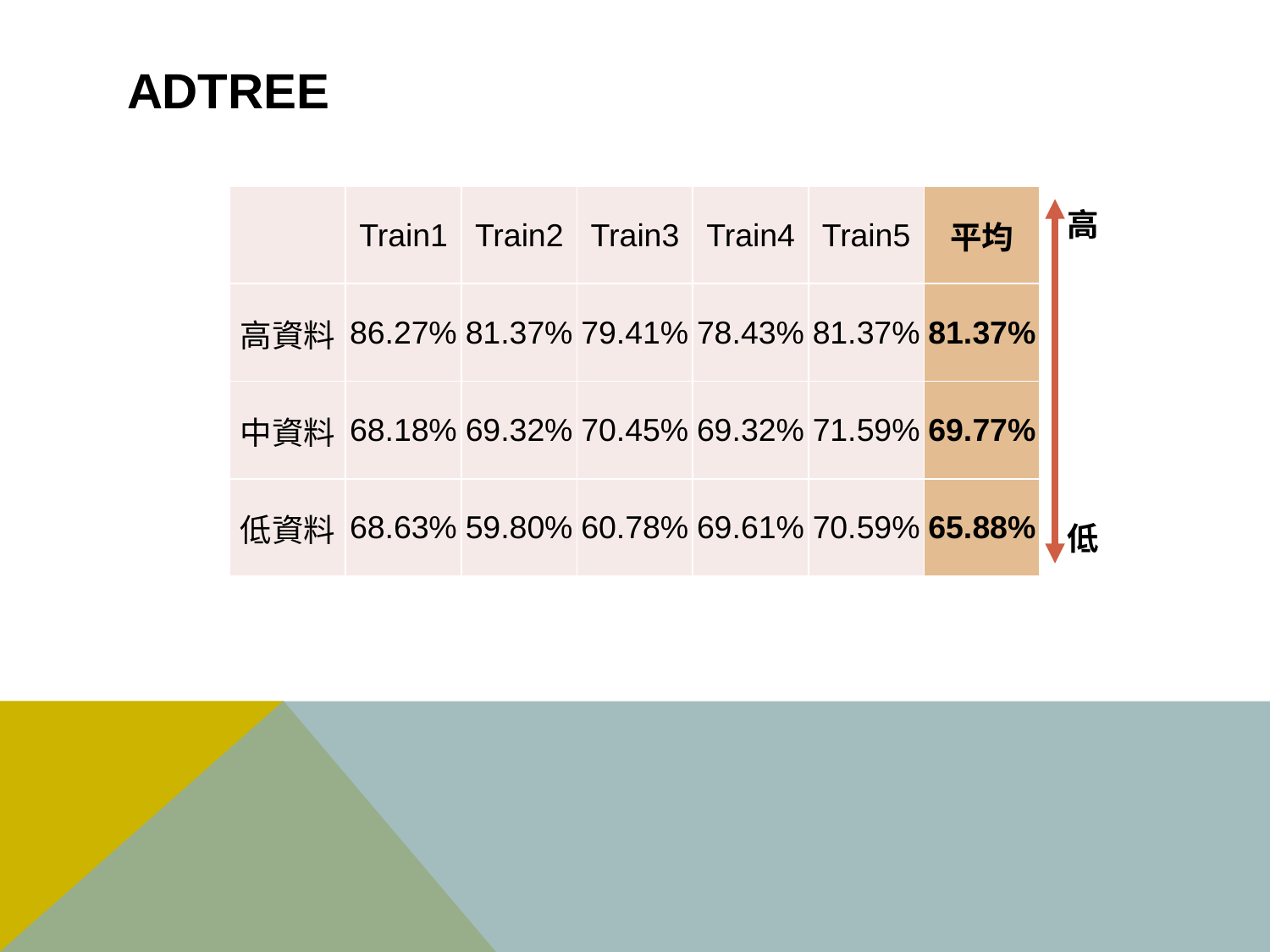

# adtREE
|  | Train1 | Train2 | Train3 | Train4 | Train5 | 平均 |
| --- | --- | --- | --- | --- | --- | --- |
| 高資料 | 86.27% | 81.37% | 79.41% | 78.43% | 81.37% | 81.37% |
| 中資料 | 68.18% | 69.32% | 70.45% | 69.32% | 71.59% | 69.77% |
| 低資料 | 68.63% | 59.80% | 60.78% | 69.61% | 70.59% | 65.88% |
高
低